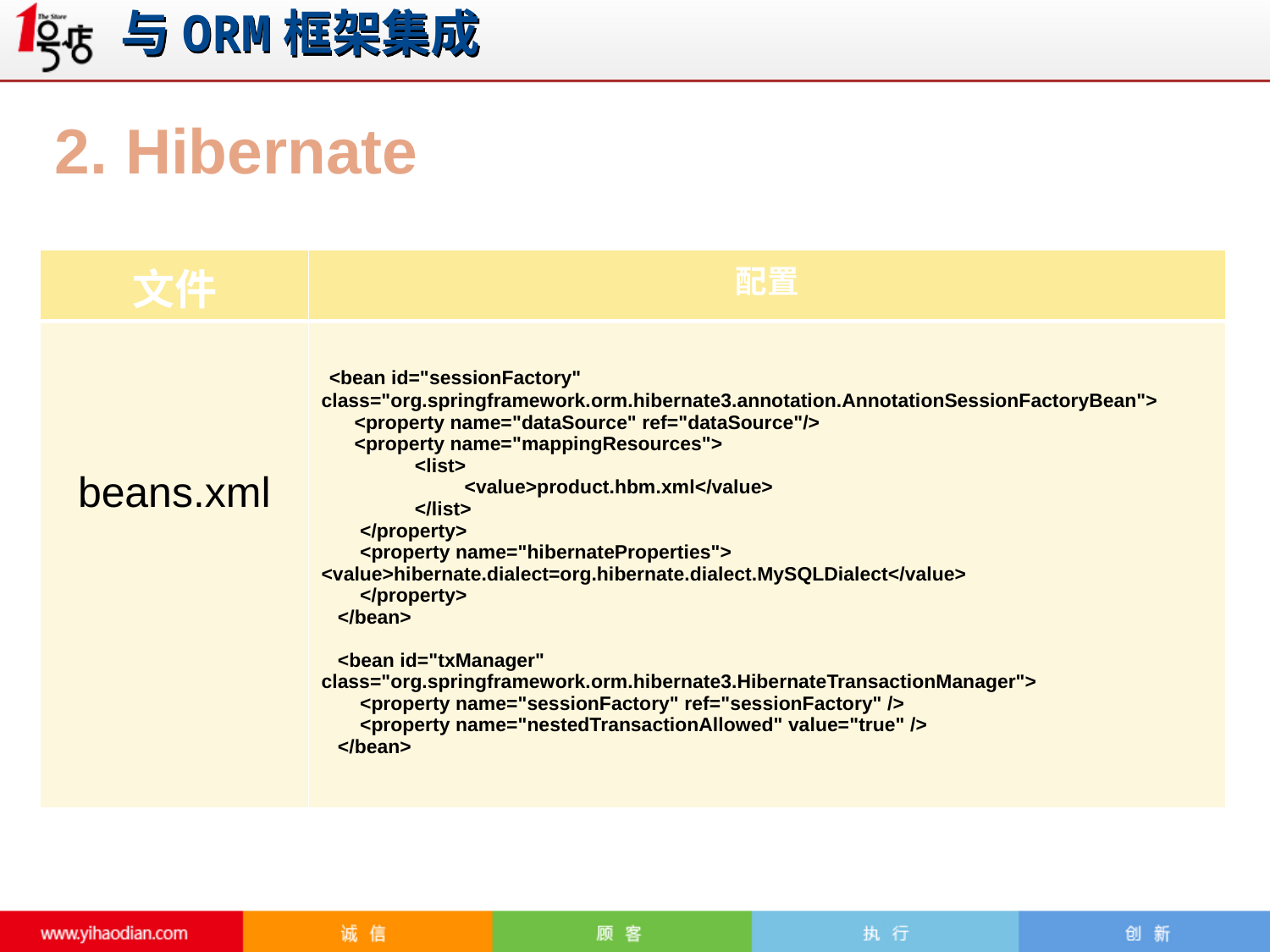

# 与ORM框架集成
2. Hibernate
| 文件 | 配置 |
| --- | --- |
| beans.xml | <bean id="sessionFactory" class="org.springframework.orm.hibernate3.annotation.AnnotationSessionFactoryBean"> <property name="dataSource" ref="dataSource"/> <property name="mappingResources"> <list> <value>product.hbm.xml</value> </list> </property> <property name="hibernateProperties"> <value>hibernate.dialect=org.hibernate.dialect.MySQLDialect</value> </property> </bean> <bean id="txManager" class="org.springframework.orm.hibernate3.HibernateTransactionManager"> <property name="sessionFactory" ref="sessionFactory" /> <property name="nestedTransactionAllowed" value="true" /> </bean> |